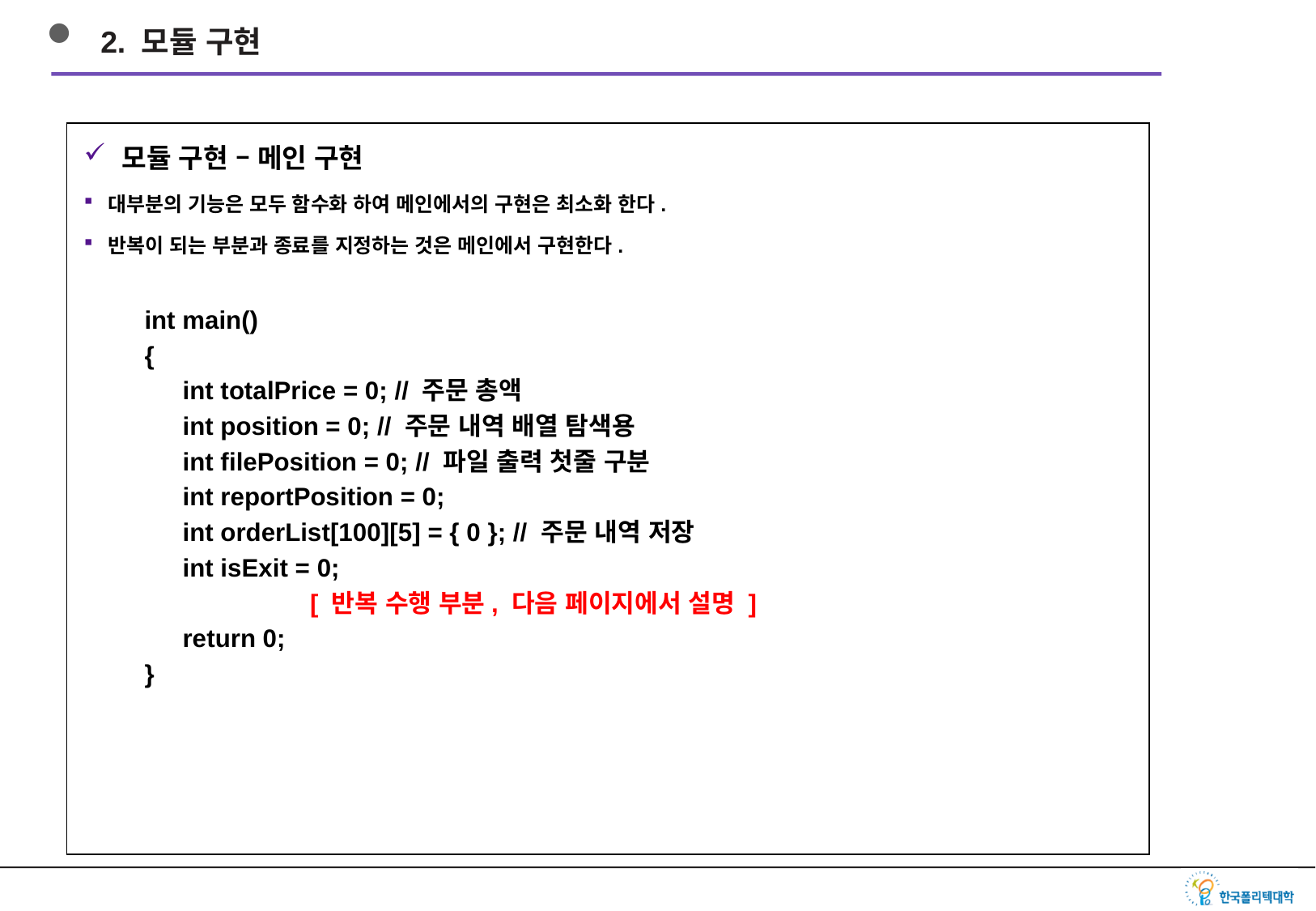

2. 모듈 구현
모듈 구현 – 메인 구현
대부분의 기능은 모두 함수화 하여 메인에서의 구현은 최소화 한다.
반복이 되는 부분과 종료를 지정하는 것은 메인에서 구현한다.

int main()
{
	int totalPrice = 0; // 주문 총액
	int position = 0; // 주문 내역 배열 탐색용
	int filePosition = 0; // 파일 출력 첫줄 구분
	int reportPosition = 0;
	int orderList[100][5] = { 0 }; // 주문 내역 저장
	int isExit = 0;
	                  [ 반복 수행 부분, 다음 페이지에서 설명 ]
	return 0;
}